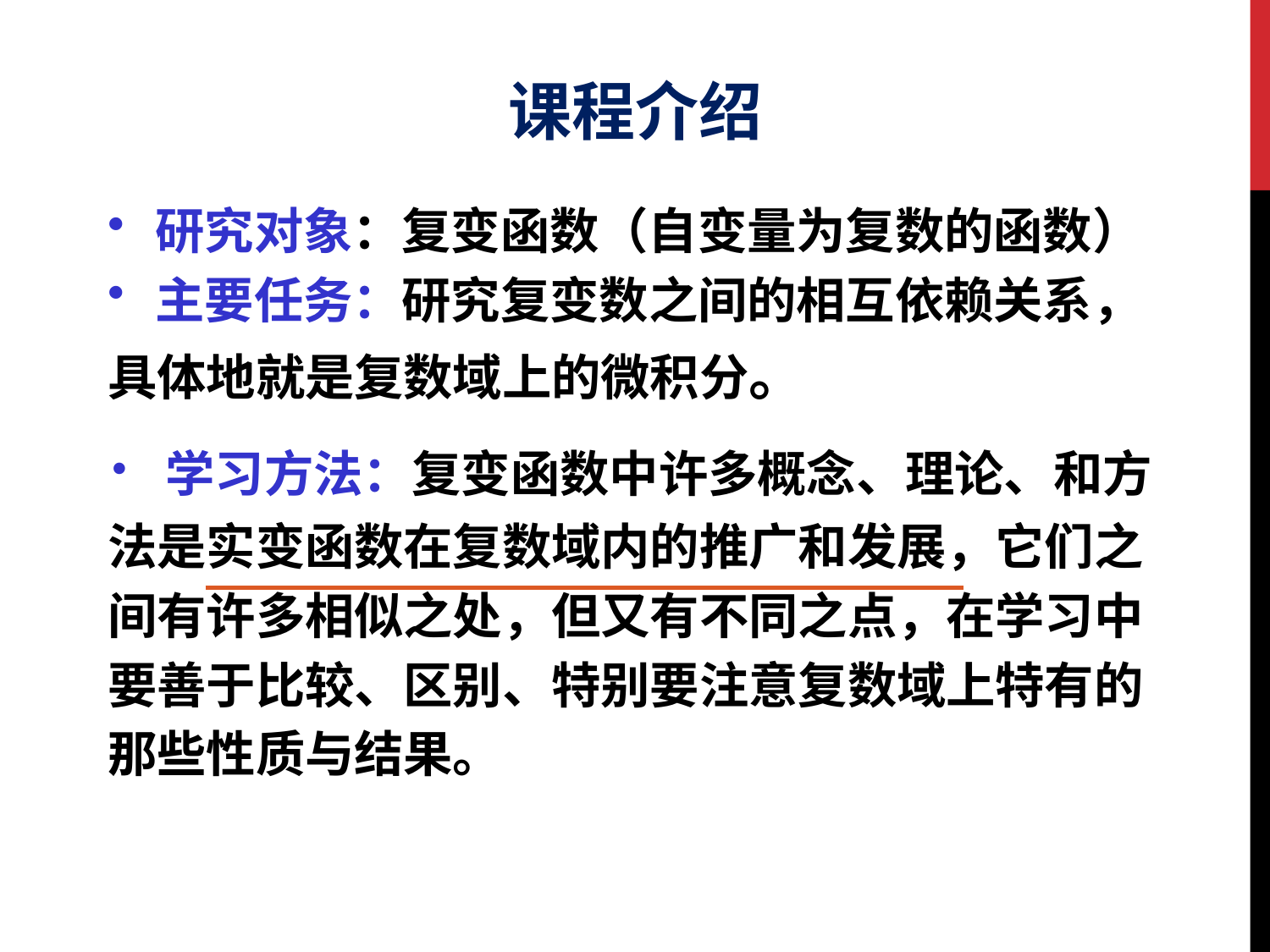

课程介绍
研究对象：复变函数（自变量为复数的函数）
主要任务：研究复变数之间的相互依赖关系，
具体地就是复数域上的微积分。
· 学习方法：复变函数中许多概念、理论、和方
法是实变函数在复数域内的推广和发展，它们之
间有许多相似之处，但又有不同之点，在学习中
要善于比较、区别、特别要注意复数域上特有的
那些性质与结果。